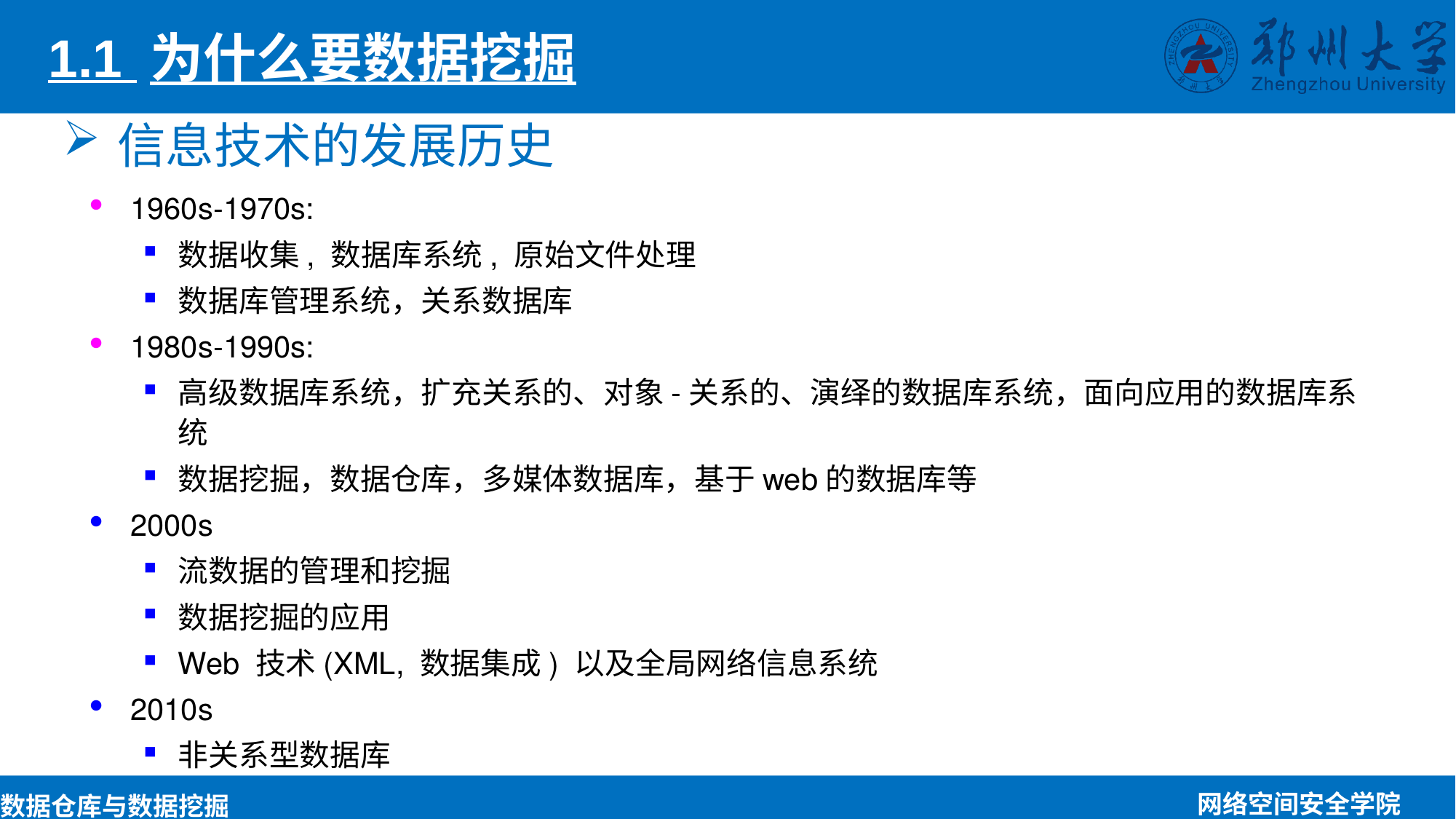

1.1 为什么要数据挖掘
信息技术的发展历史
1960s-1970s:
数据收集, 数据库系统, 原始文件处理
数据库管理系统，关系数据库
1980s-1990s:
高级数据库系统，扩充关系的、对象-关系的、演绎的数据库系统，面向应用的数据库系统
数据挖掘，数据仓库，多媒体数据库，基于web的数据库等
2000s
流数据的管理和挖掘
数据挖掘的应用
Web 技术(XML, 数据集成) 以及全局网络信息系统
2010s
非关系型数据库